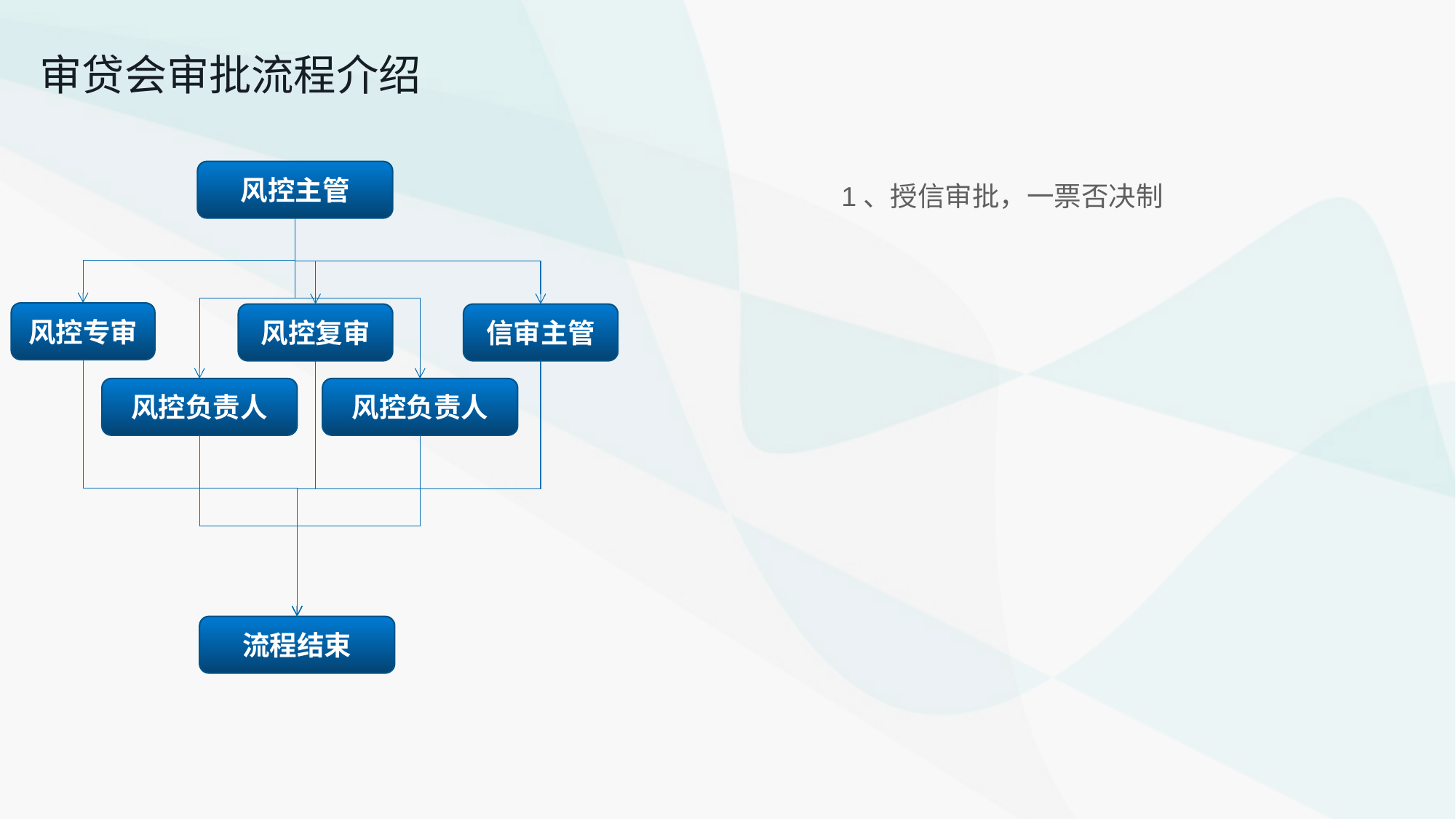

审贷会审批流程介绍
风控主管
1、授信审批，一票否决制
风控专审
风控复审
信审主管
风控负责人
风控负责人
流程结束